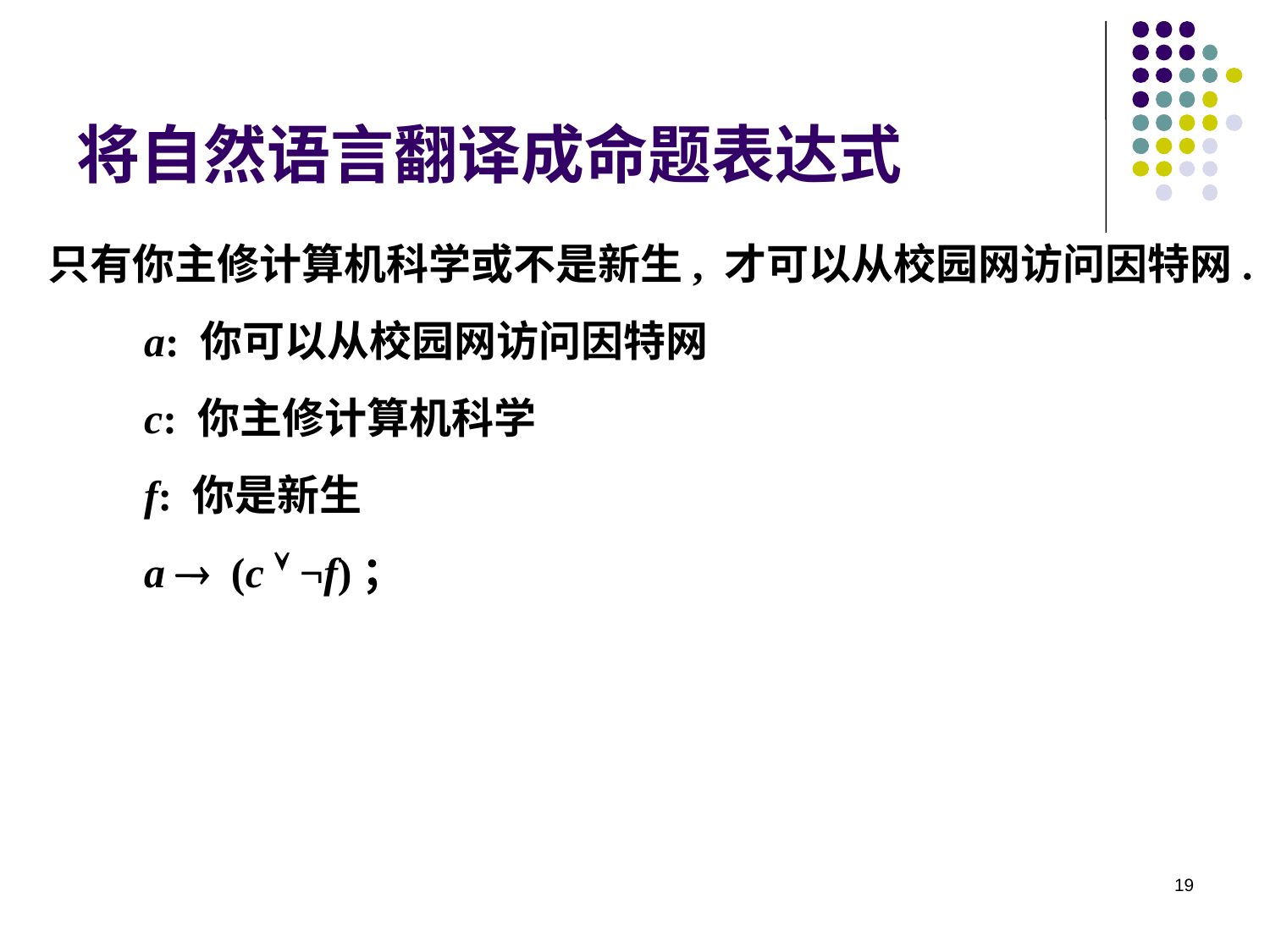

# 将自然语言翻译成命题表达式
只有你主修计算机科学或不是新生, 才可以从校园网访问因特网.
a: 你可以从校园网访问因特网
c: 你主修计算机科学
f: 你是新生
a →  (c ∨ ¬f)；
19